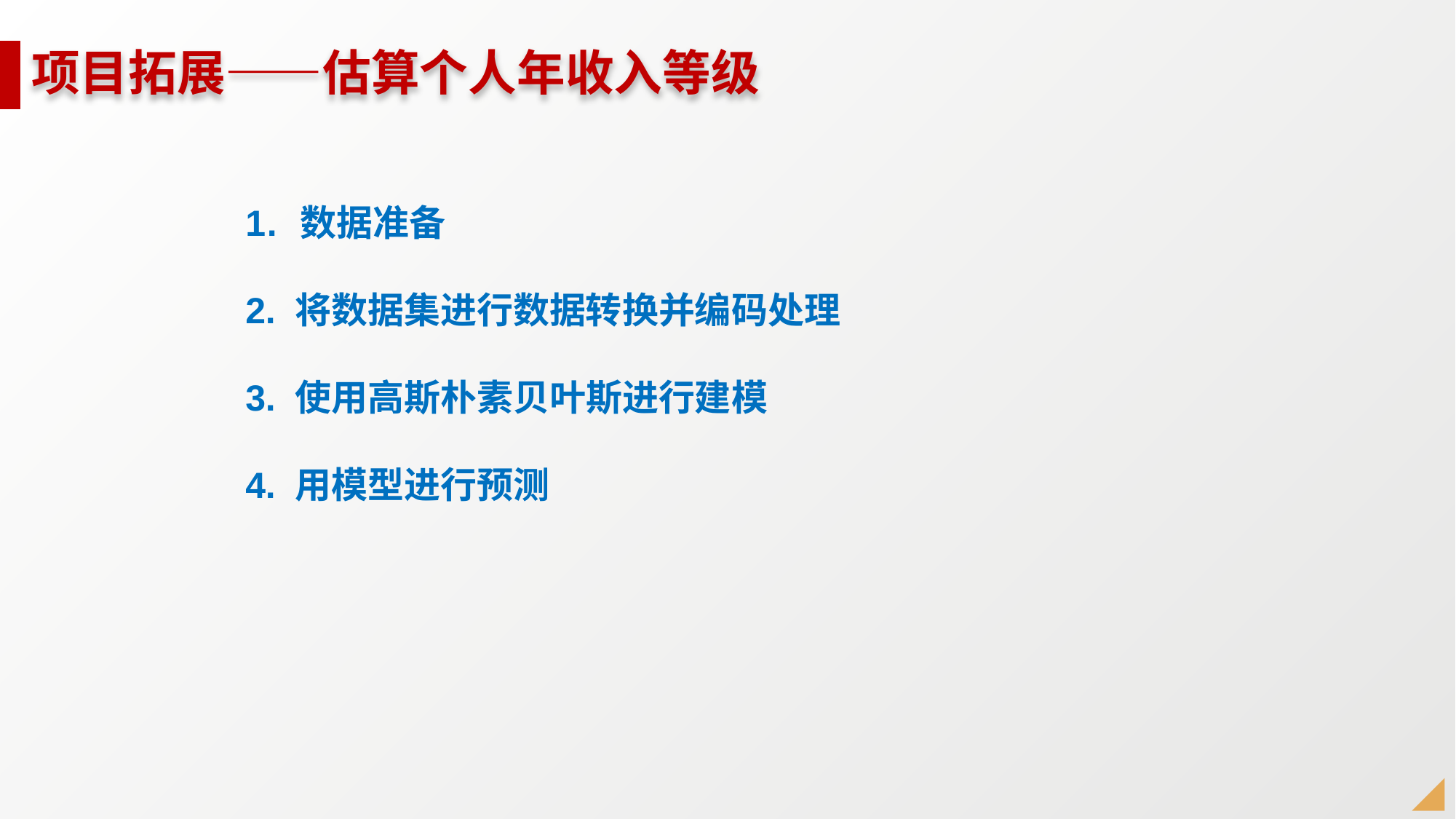

# 项目拓展——估算个人年收入等级
数据准备
2. 将数据集进行数据转换并编码处理
3. 使用高斯朴素贝叶斯进行建模
4. 用模型进行预测